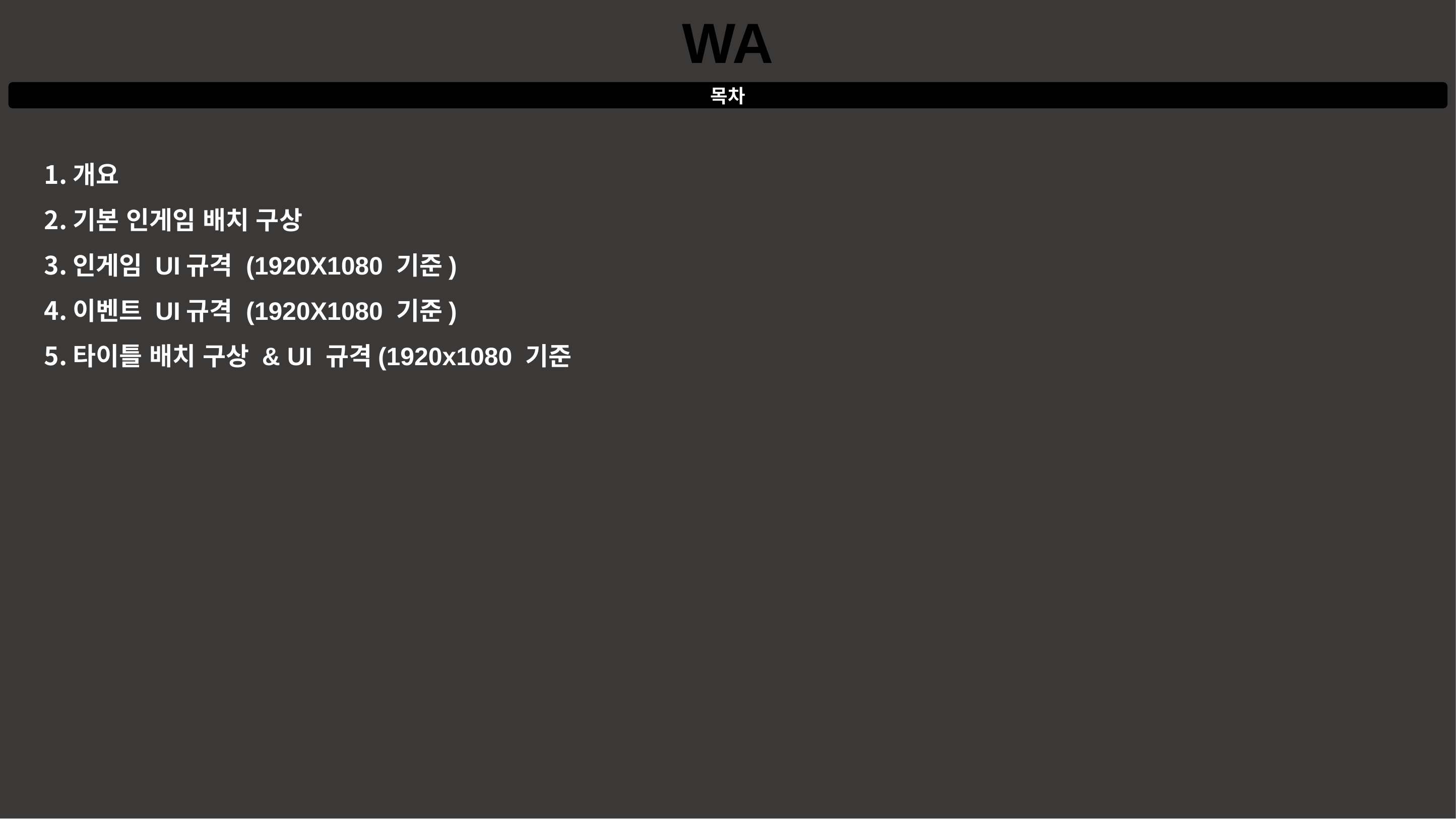

WA
목차
개요
기본 인게임 배치 구상
인게임 UI규격 (1920X1080 기준)
이벤트 UI규격 (1920X1080 기준)
타이틀 배치 구상 & UI 규격(1920x1080 기준